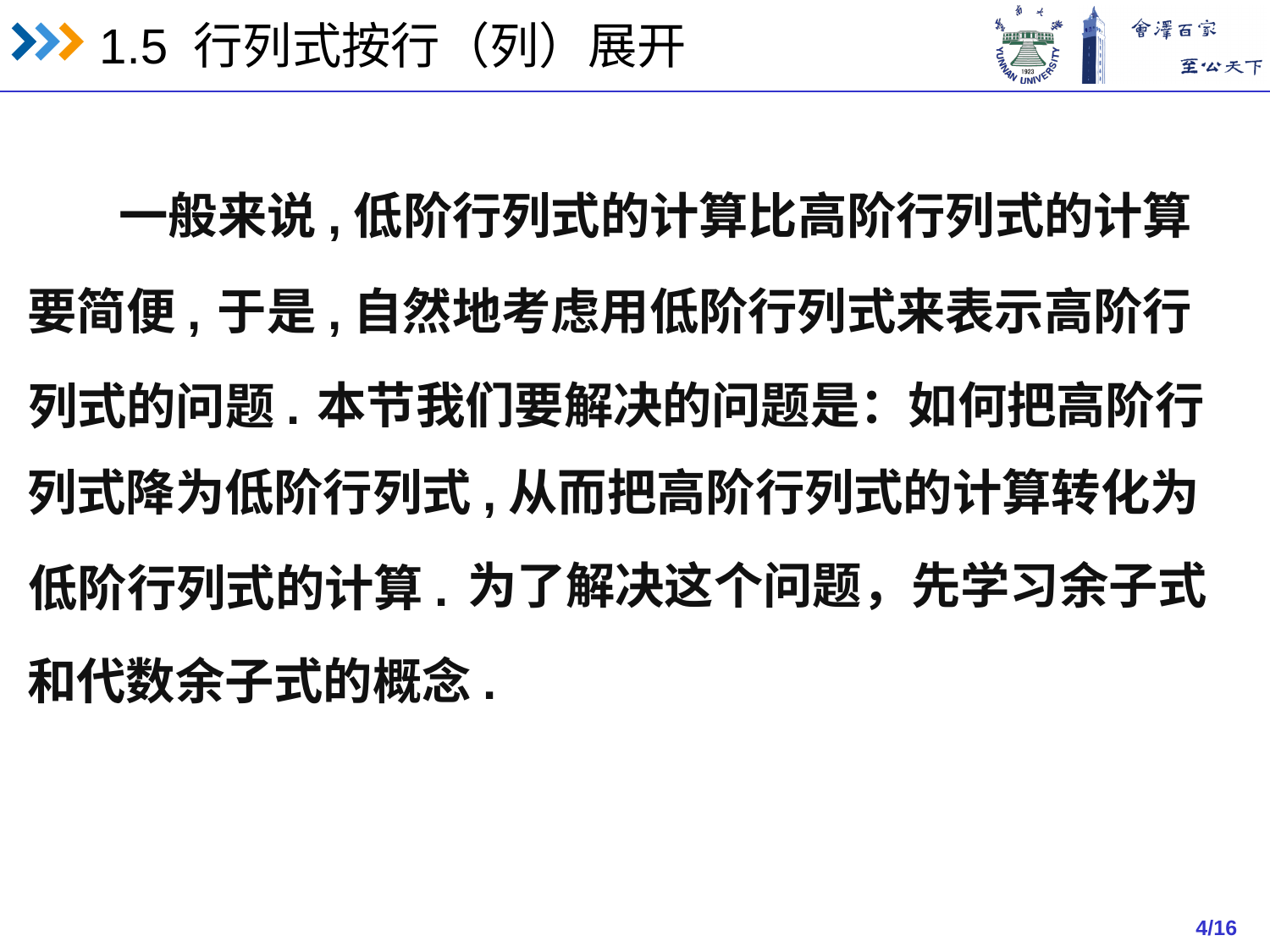

一般来说,低阶行列式的计算比高阶行列式的计算
要简便,
于是,自然地考虑用低阶行列式来表示高阶行
本节我们要解决的问题是：
如何把高阶行
列式的问题.
列式降为低阶行列式,从而把高阶行列式的计算转化为
为了解决这个问题，先学习余子式
低阶行列式的计算.
和代数余子式的概念.